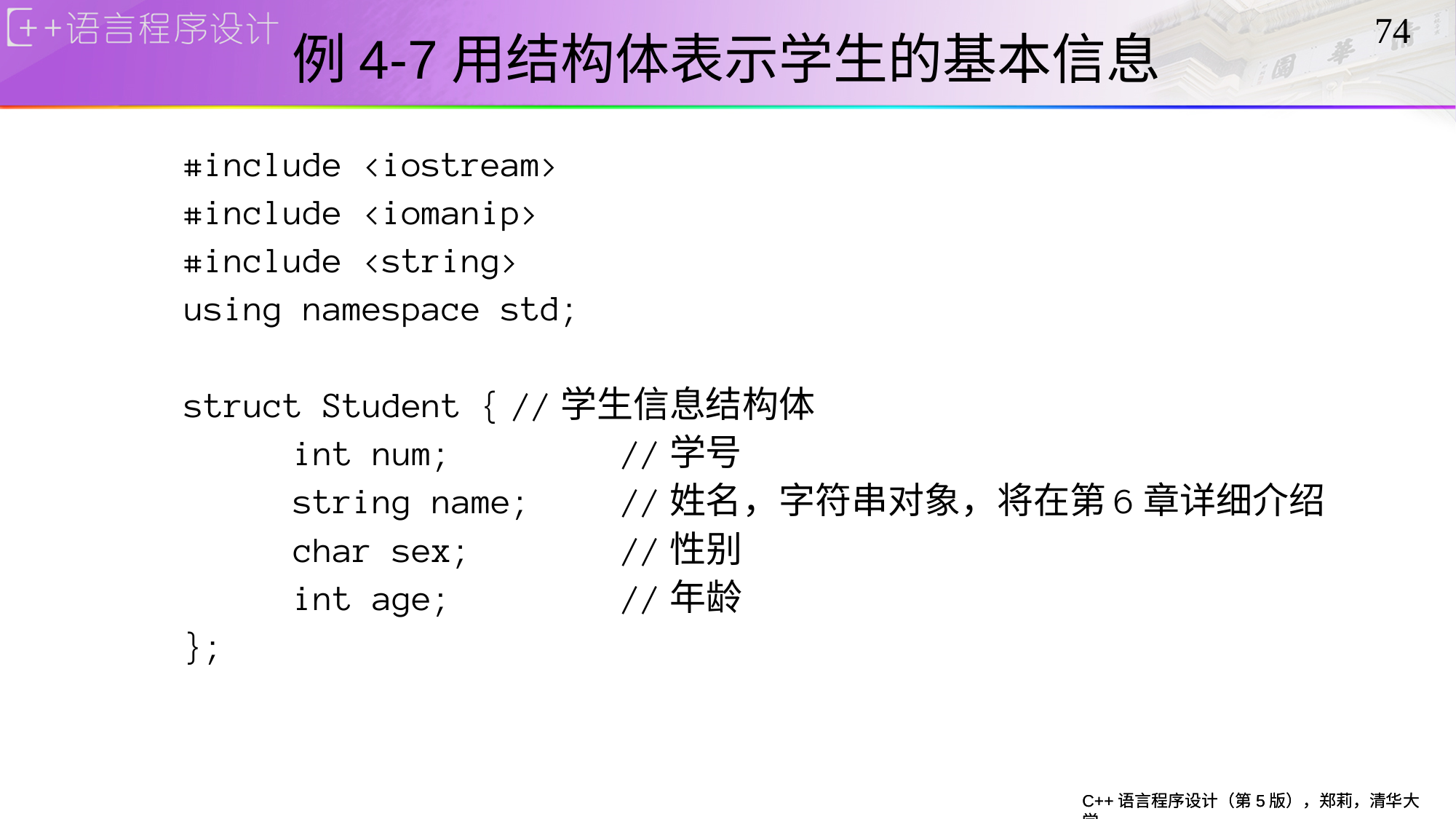

# 例4-7用结构体表示学生的基本信息
#include <iostream>
#include <iomanip>
#include <string>
using namespace std;

struct Student {	//学生信息结构体
	int num;		//学号
	string name;	//姓名，字符串对象，将在第6章详细介绍
	char sex;		//性别
	int age;		//年龄
};